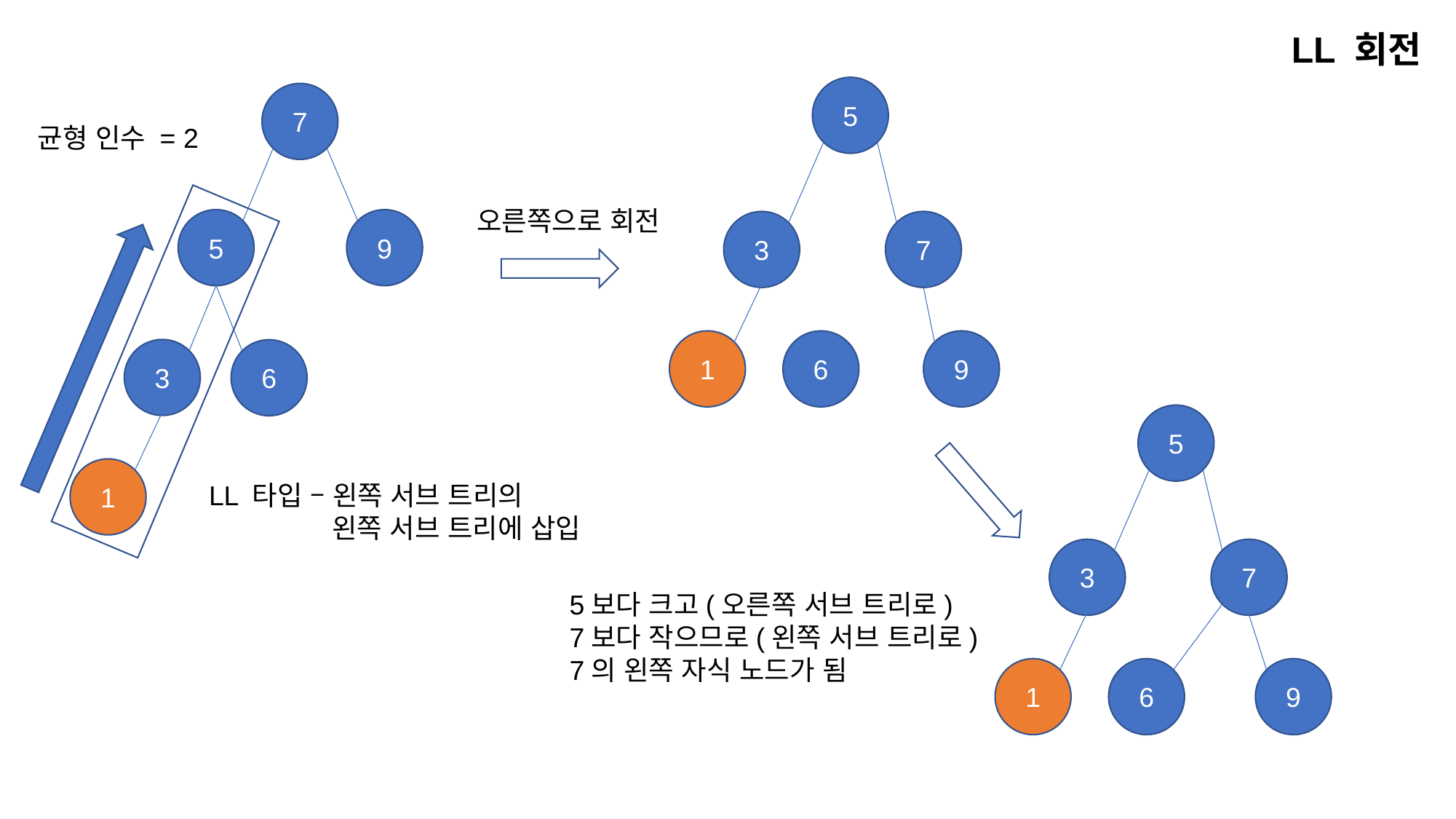

LL 회전
5
7
9
5
3
6
1
균형 인수 = 2

오른쪽으로 회전
3
7

1
6
9

5
LL 타입 – 왼쪽 서브 트리의
	 왼쪽 서브 트리에 삽입

3
7
5보다 크고(오른쪽 서브 트리로)
7보다 작으므로(왼쪽 서브 트리로)
7의 왼쪽 자식 노드가 됨
9
1
6